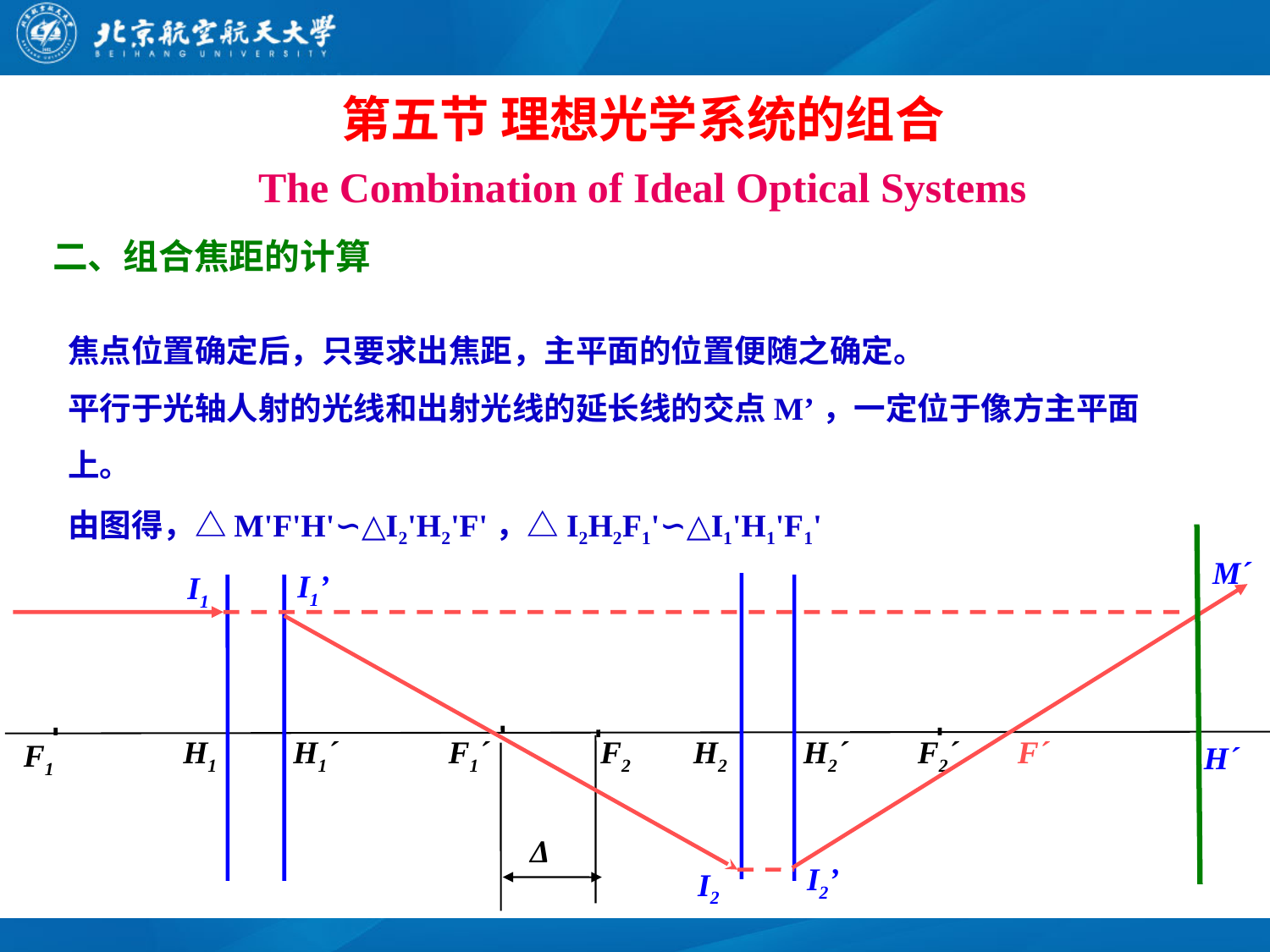

第五节 理想光学系统的组合
The Combination of Ideal Optical Systems
二、组合焦距的计算
焦点位置确定后，只要求出焦距，主平面的位置便随之确定。
平行于光轴人射的光线和出射光线的延长线的交点M’，一定位于像方主平面上。
由图得，△M'F'H'∽△I2'H2'F'，△I2H2F1'∽△I1'H1'F1'

Mˊ
I1’
I1

H1
H1ˊ
F1ˊ
F2
H2
H2ˊ
F2ˊ
Fˊ

F1

Hˊ

Δ
I2’
I2